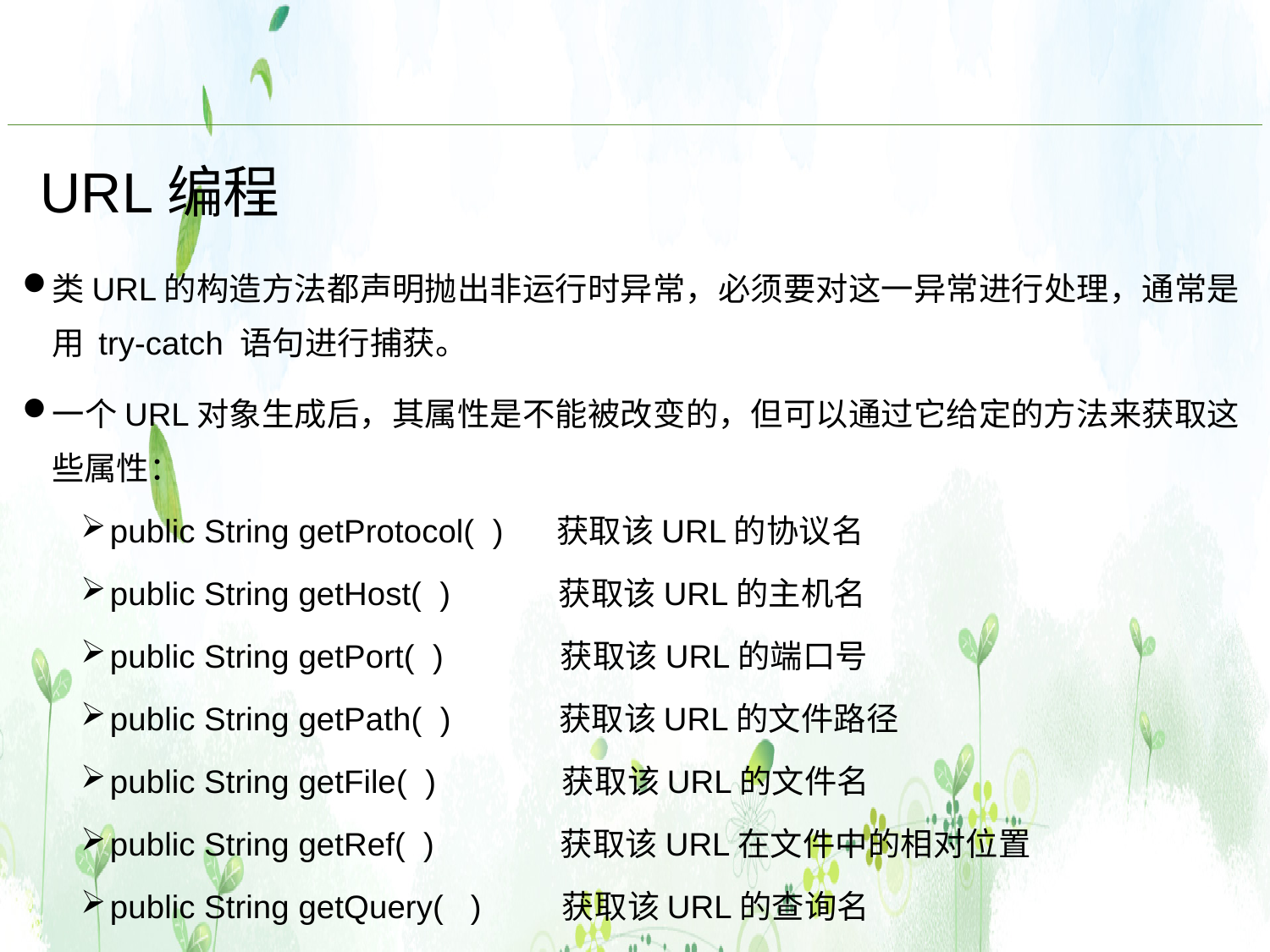

# URL编程
类URL的构造方法都声明抛出非运行时异常，必须要对这一异常进行处理，通常是用 try-catch 语句进行捕获。
一个URL对象生成后，其属性是不能被改变的，但可以通过它给定的方法来获取这些属性：
public String getProtocol(  )     获取该URL的协议名
public String getHost(  )           获取该URL的主机名
public String getPort(  )            获取该URL的端口号
public String getPath(  )           获取该URL的文件路径
public String getFile(  )             获取该URL的文件名
public String getRef(  )             获取该URL在文件中的相对位置
public String getQuery(   )        获取该URL的查询名